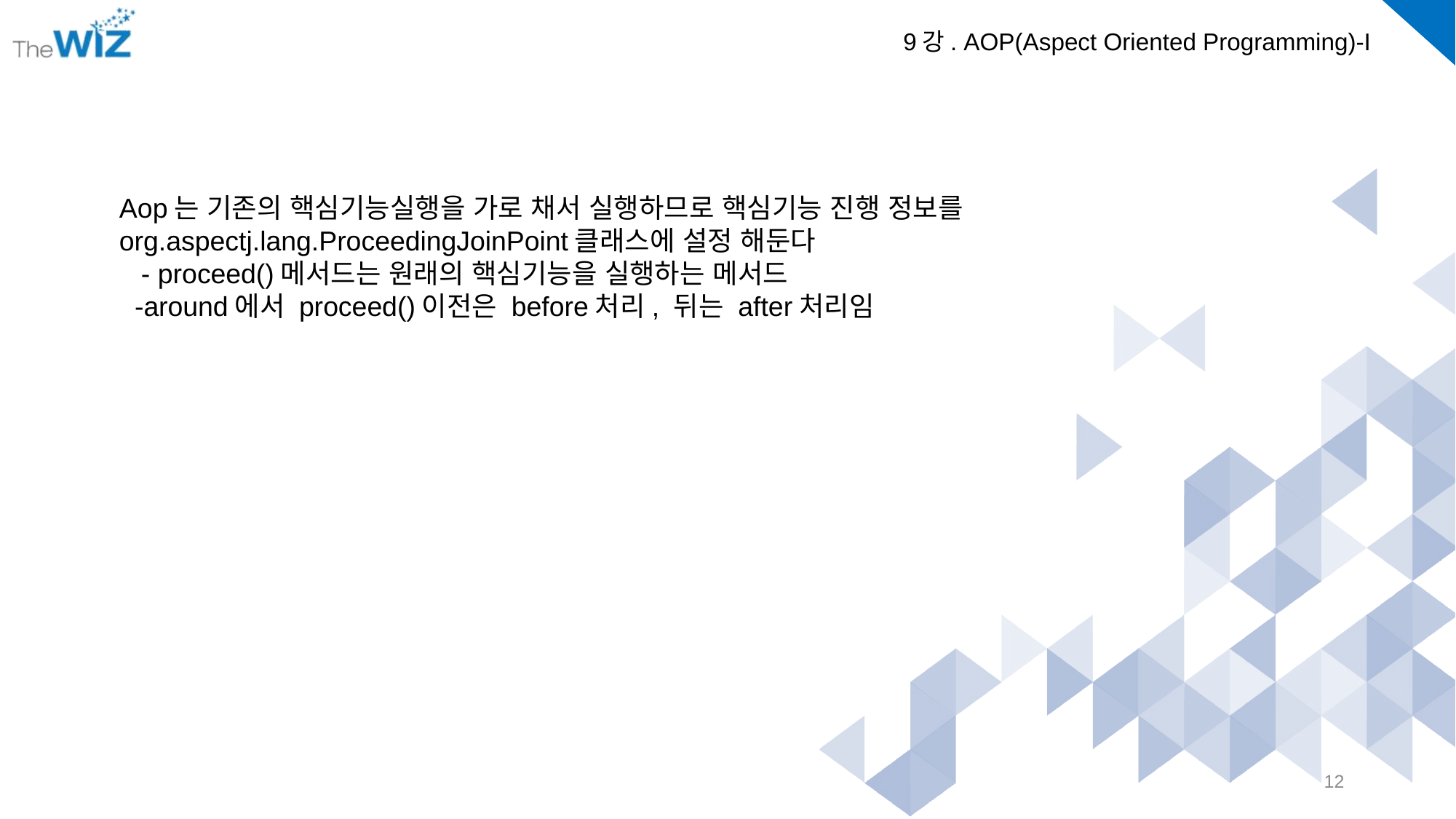

Aop는 기존의 핵심기능실행을 가로 채서 실행하므로 핵심기능 진행 정보를
org.aspectj.lang.ProceedingJoinPoint클래스에 설정 해둔다
  - proceed()메서드는 원래의 핵심기능을 실행하는 메서드
  -around에서 proceed()이전은 before처리, 뒤는 after처리임
12